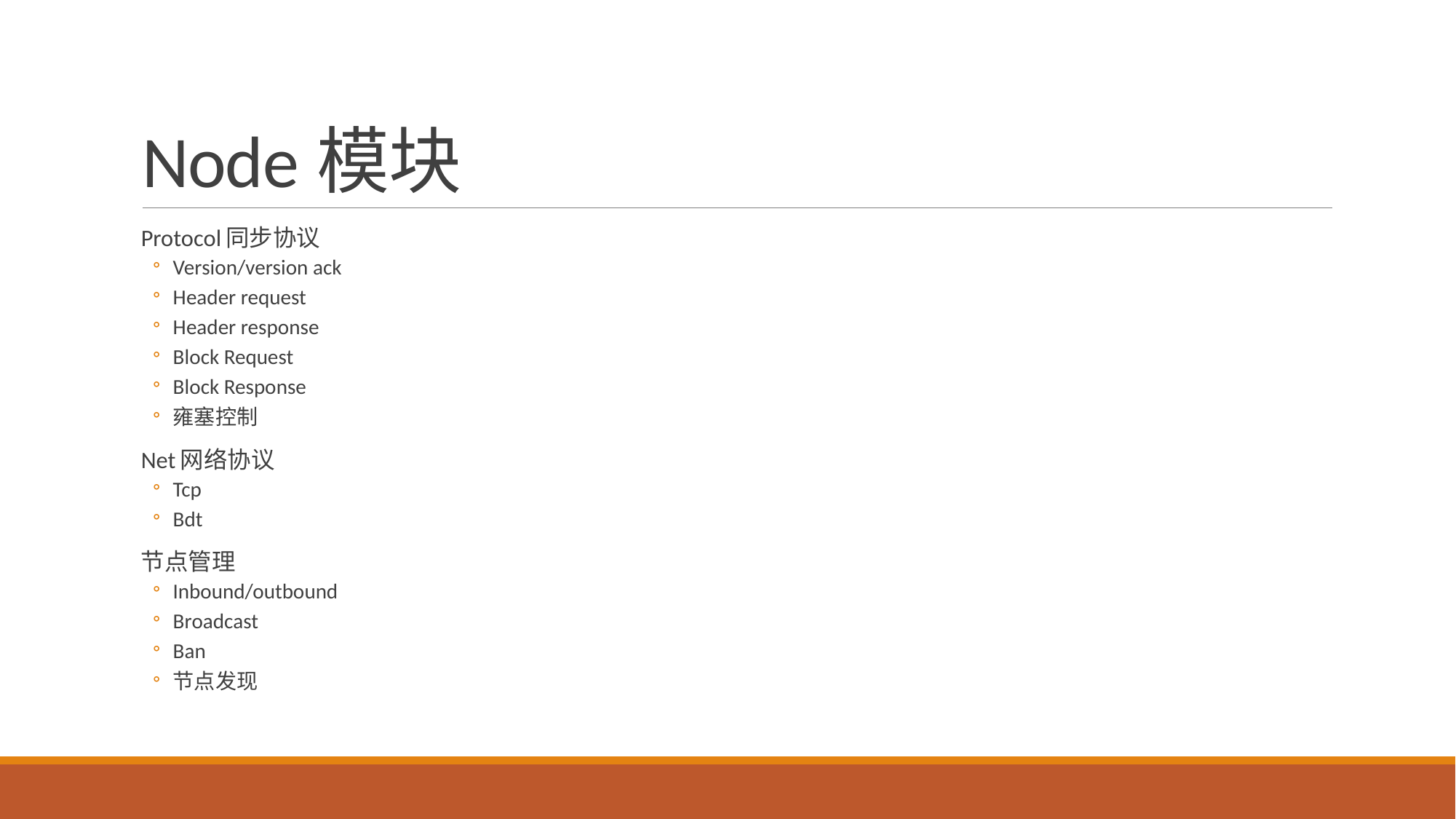

# Node模块
Protocol同步协议
Version/version ack
Header request
Header response
Block Request
Block Response
雍塞控制
Net网络协议
Tcp
Bdt
节点管理
Inbound/outbound
Broadcast
Ban
节点发现